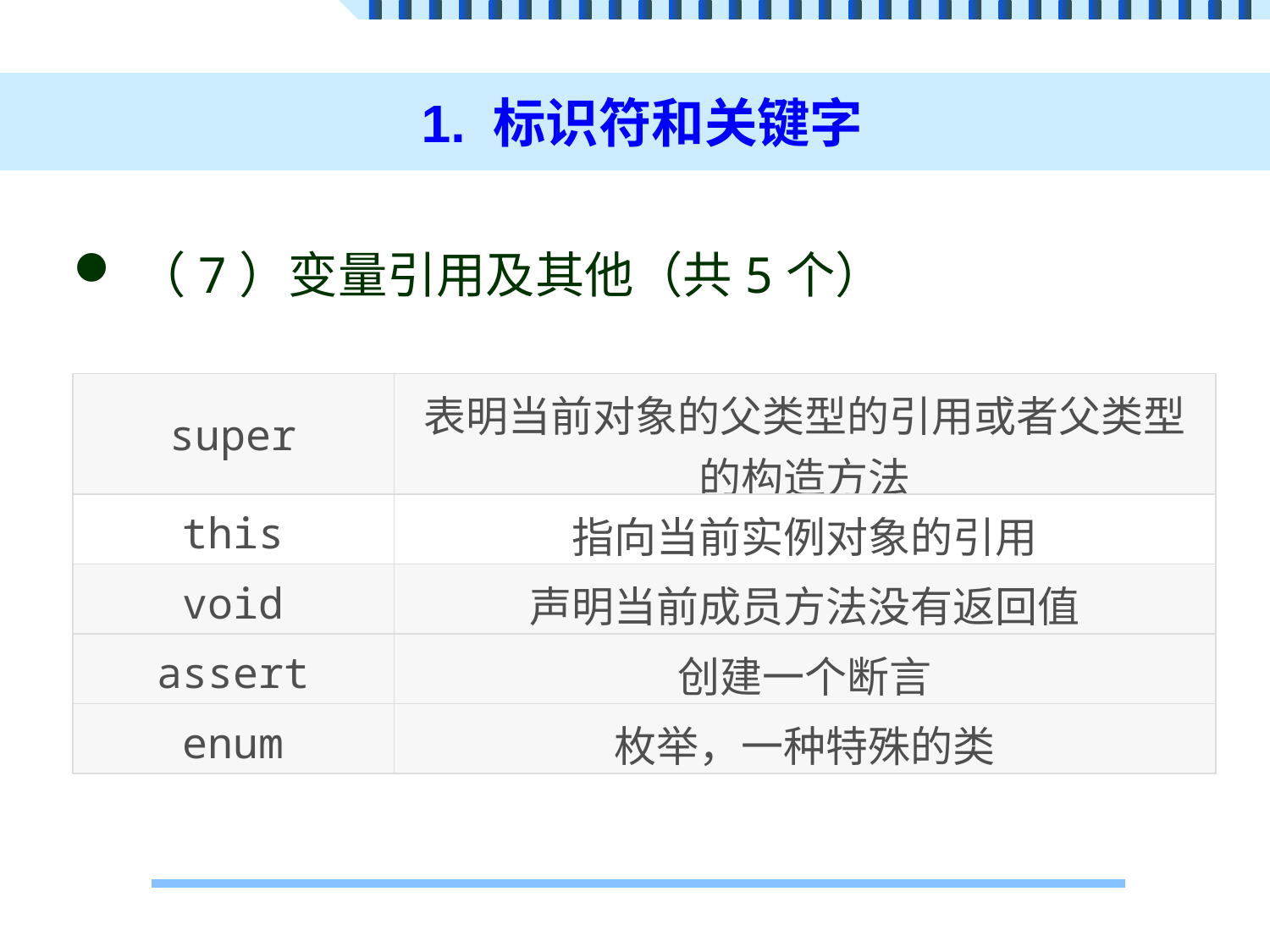

# 1. 标识符和关键字
（7）变量引用及其他（共5个）
| super | 表明当前对象的父类型的引用或者父类型的构造方法 |
| --- | --- |
| this | 指向当前实例对象的引用 |
| void | 声明当前成员方法没有返回值 |
| assert | 创建一个断言 |
| enum | 枚举，一种特殊的类 |